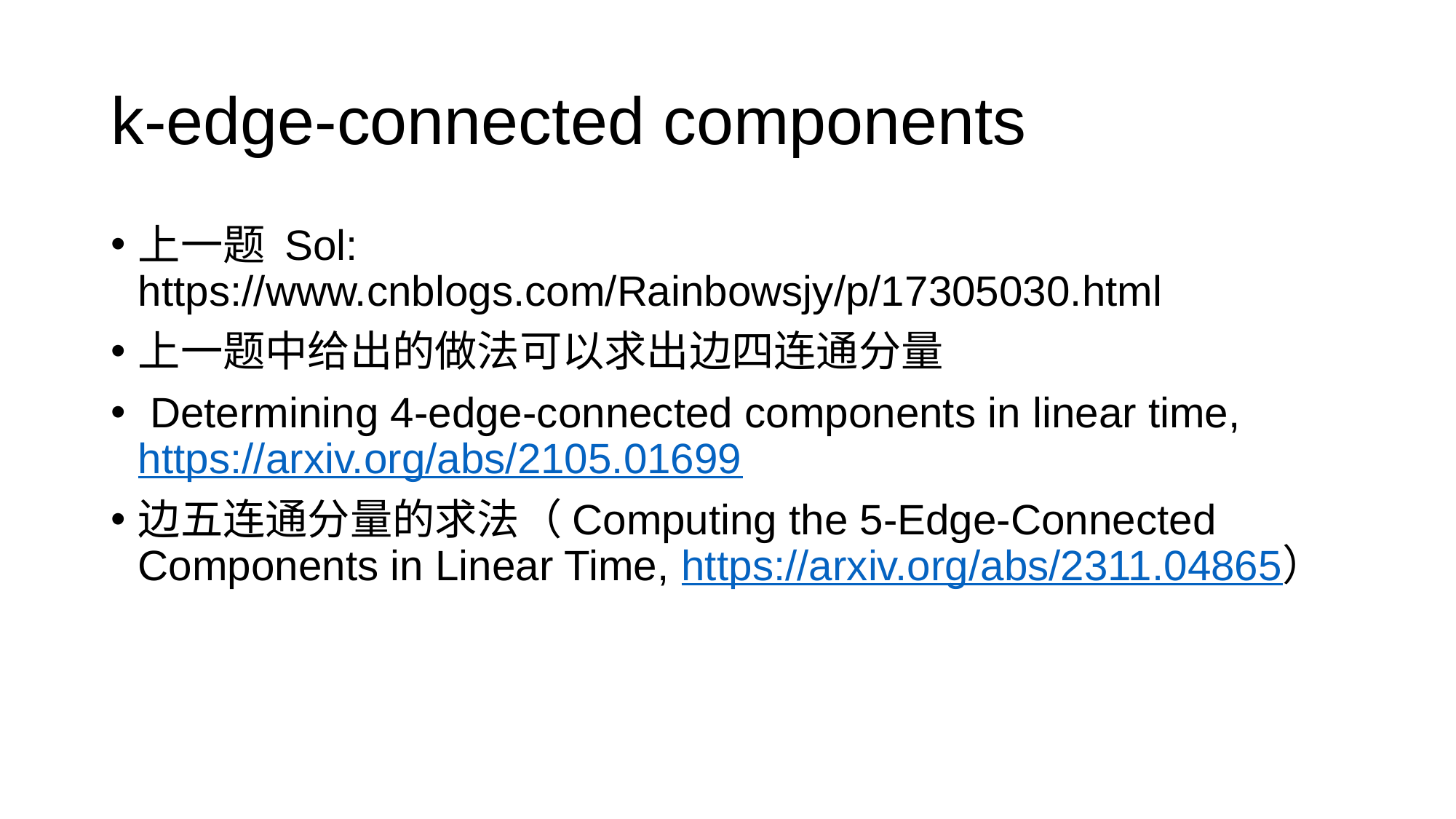

# k-edge-connected components
上一题 Sol: https://www.cnblogs.com/Rainbowsjy/p/17305030.html
上一题中给出的做法可以求出边四连通分量
 Determining 4-edge-connected components in linear time, https://arxiv.org/abs/2105.01699
边五连通分量的求法（Computing the 5-Edge-Connected Components in Linear Time, https://arxiv.org/abs/2311.04865）